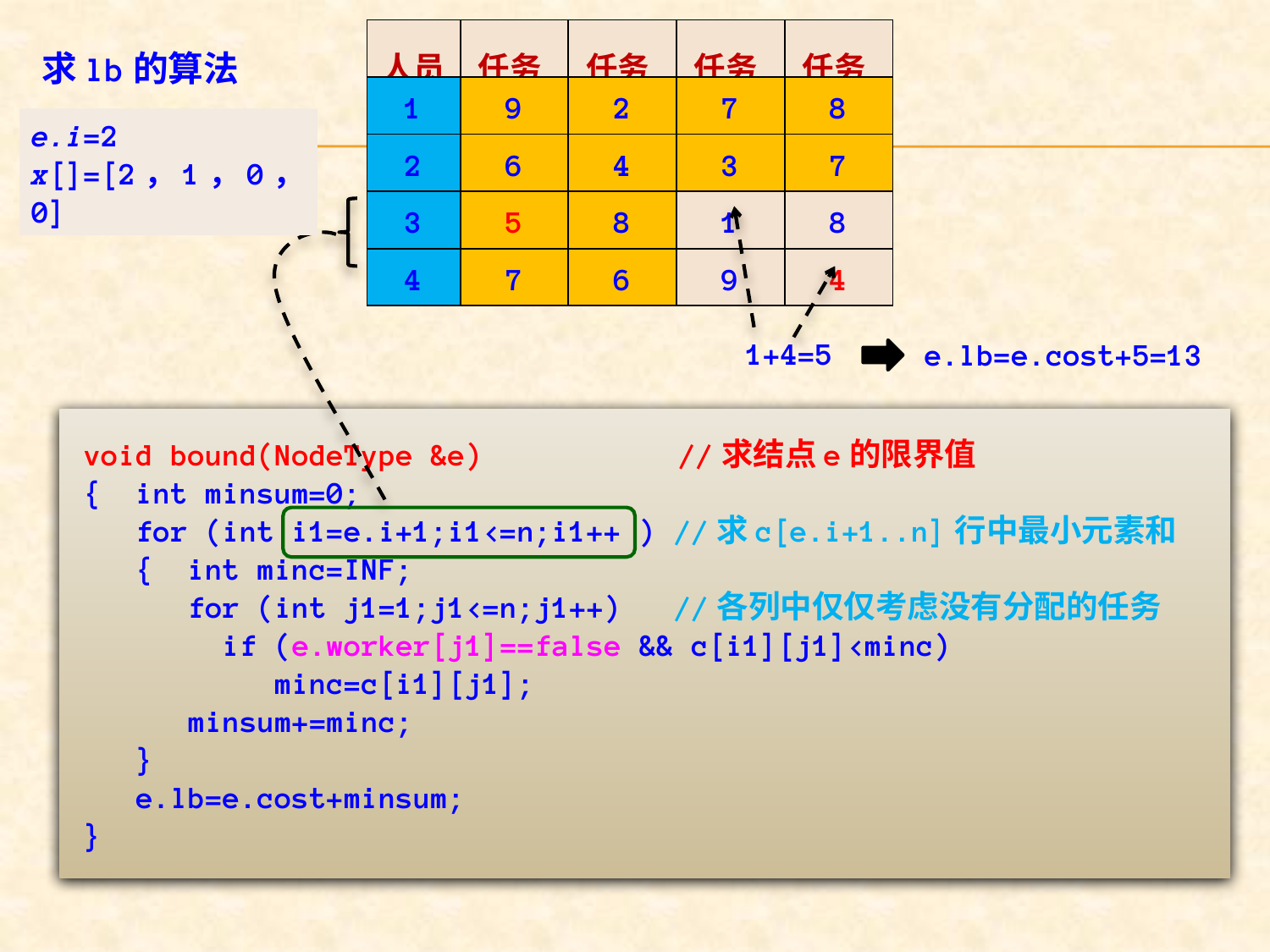

| 人员 | 任务1 | 任务2 | 任务3 | 任务4 |
| --- | --- | --- | --- | --- |
| 1 | 9 | 2 | 7 | 8 |
| 2 | 6 | 4 | 3 | 7 |
| 3 | 5 | 8 | 1 | 8 |
| 4 | 7 | 6 | 9 | 4 |
求lb的算法
e.i=2
x[]=[2，1，0，0]

1+4=5
e.lb=e.cost+5=13

void bound(NodeType &e)	     //求结点e的限界值
{  int minsum=0;
   for (int i1=e.i+1;i1<=n;i1++ ) //求c[e.i+1..n]行中最小元素和
   {  int minc=INF;
      for (int j1=1;j1<=n;j1++)   //各列中仅仅考虑没有分配的任务
        if (e.worker[j1]==false && c[i1][j1]<minc)
           minc=c[i1][j1];
      minsum+=minc;
   }
   e.lb=e.cost+minsum;
}